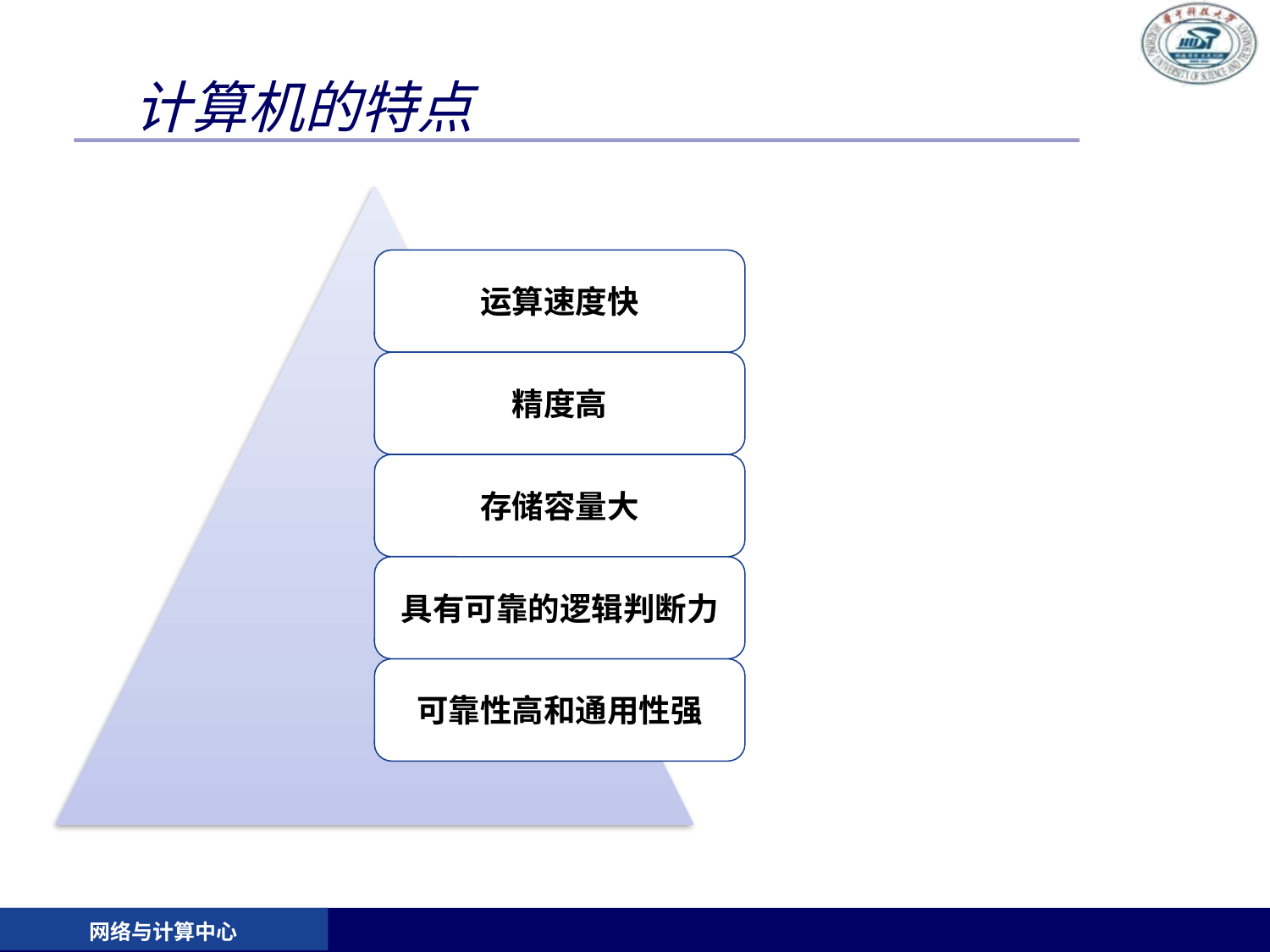

# 计算机的特点
运算速度快
精度高
存储容量大
具有可靠的逻辑判断力
可靠性高和通用性强
网络与计算中心